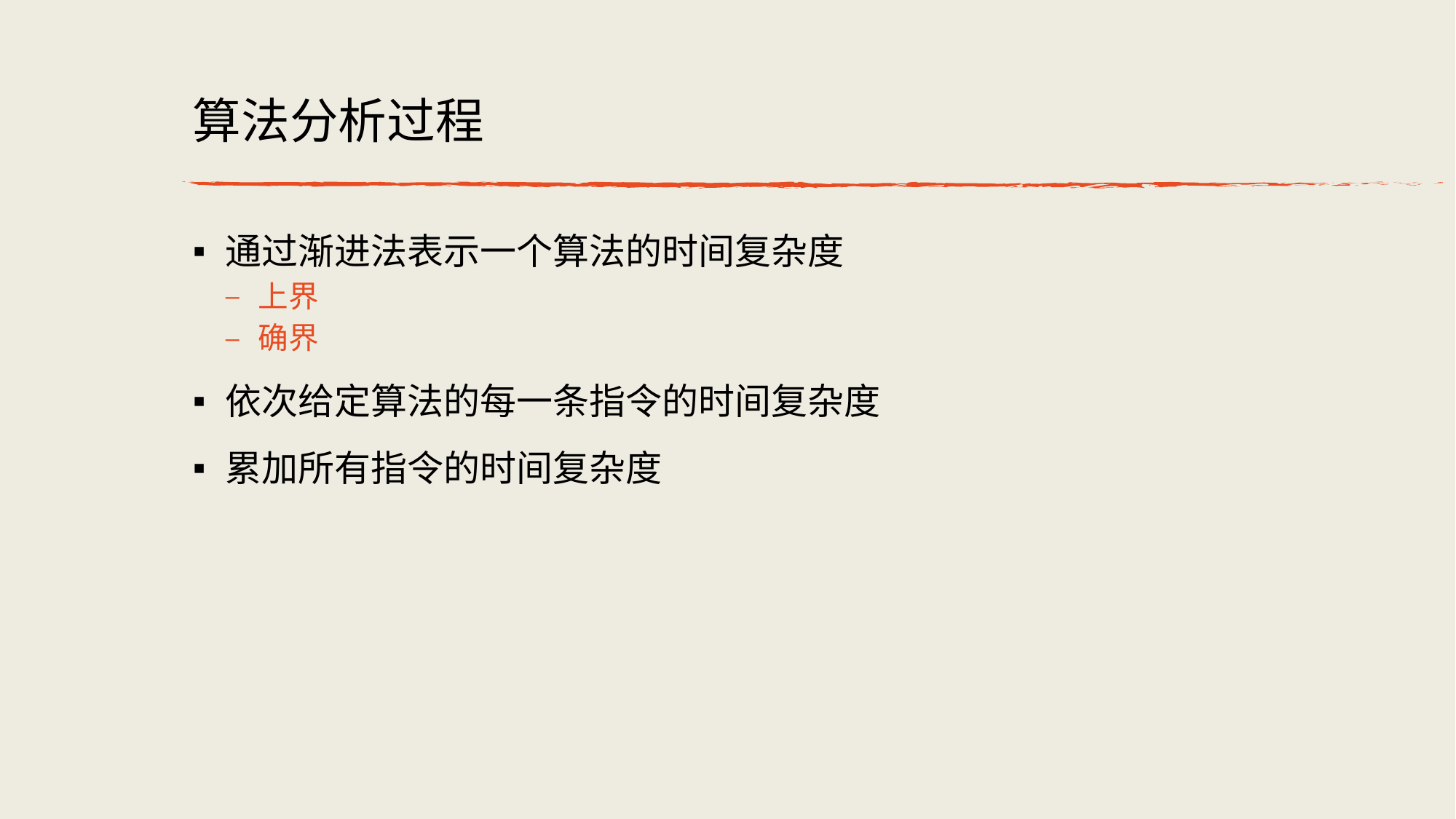

# 算法分析过程
通过渐进法表示一个算法的时间复杂度
上界
确界
依次给定算法的每一条指令的时间复杂度
累加所有指令的时间复杂度